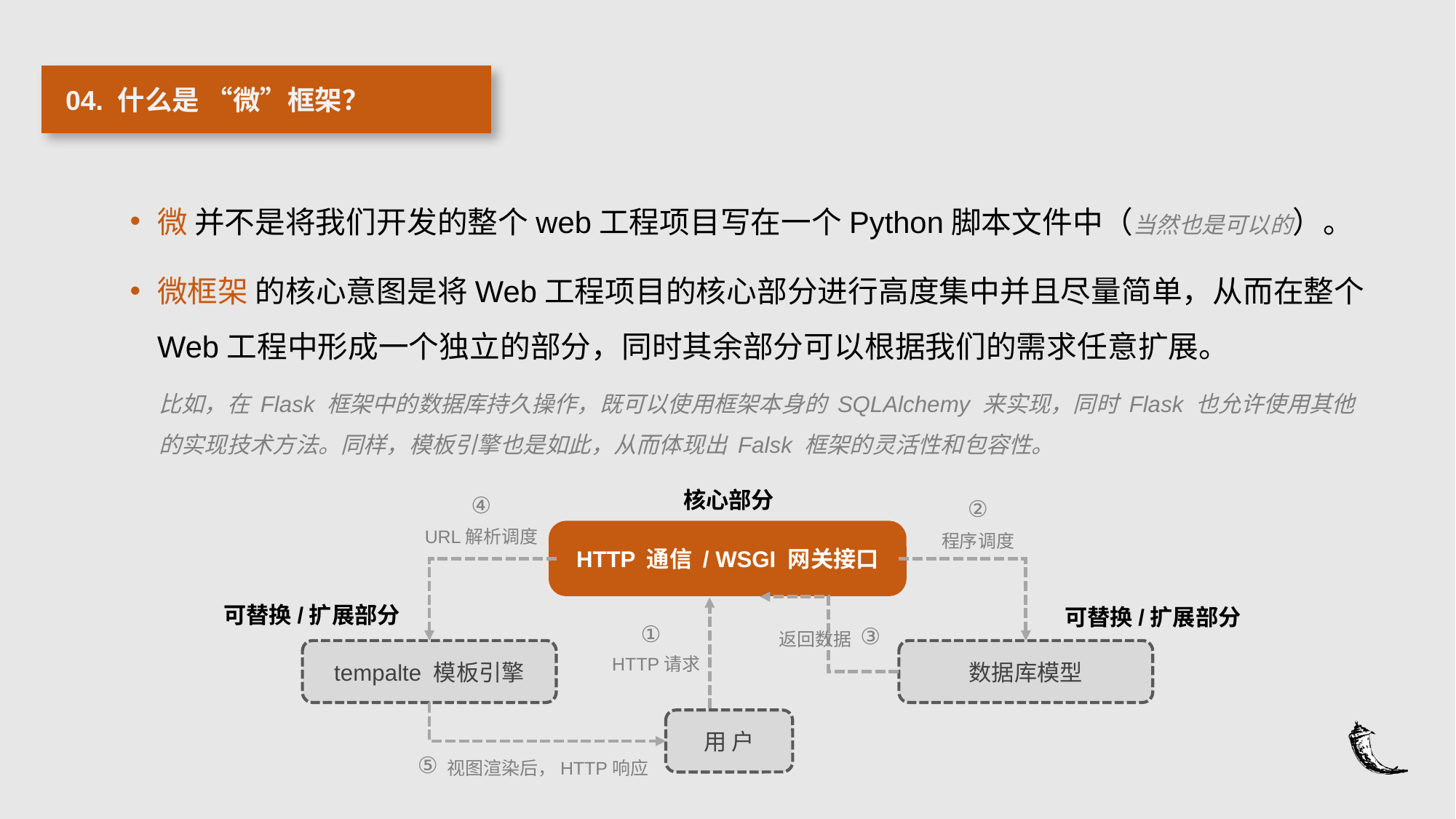

04. 什么是 “微”框架？
微 并不是将我们开发的整个web工程项目写在一个Python脚本文件中（当然也是可以的）。
微框架 的核心意图是将Web工程项目的核心部分进行高度集中并且尽量简单，从而在整个Web工程中形成一个独立的部分，同时其余部分可以根据我们的需求任意扩展。
比如，在 Flask 框架中的数据库持久操作，既可以使用框架本身的 SQLAlchemy 来实现，同时 Flask 也允许使用其他的实现技术方法。同样，模板引擎也是如此，从而体现出 Falsk 框架的灵活性和包容性。
核心部分
④
②
URL解析调度
程序调度
HTTP 通信 / WSGI 网关接口
可替换/扩展部分
可替换/扩展部分
①
③
返回数据
tempalte 模板引擎
数据库模型
HTTP请求
用 户
⑤
视图渲染后，HTTP响应